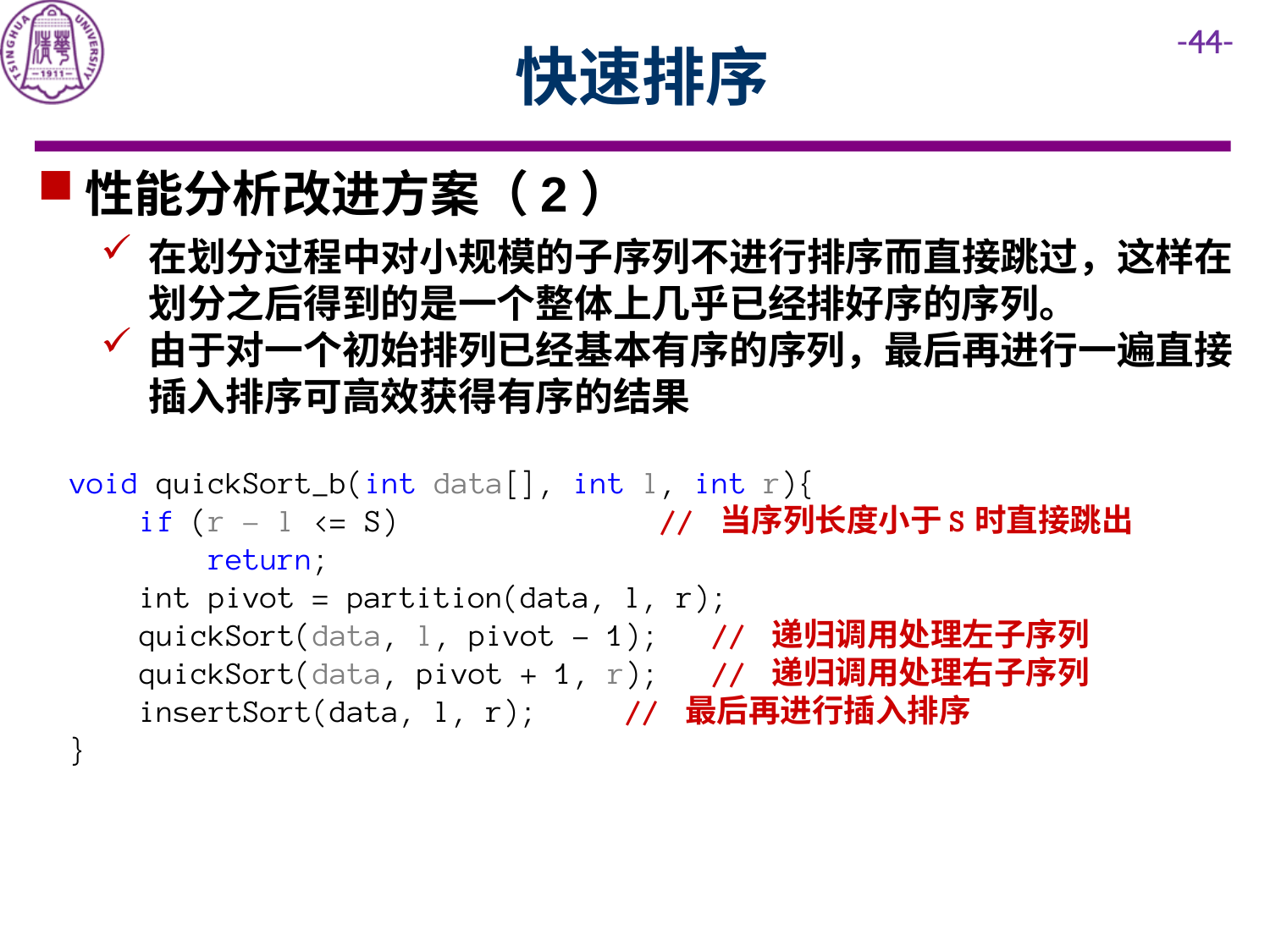

# 快速排序
性能分析改进方案（2）
在划分过程中对小规模的子序列不进行排序而直接跳过，这样在划分之后得到的是一个整体上几乎已经排好序的序列。
由于对一个初始排列已经基本有序的序列，最后再进行一遍直接插入排序可高效获得有序的结果

void quickSort_b(int data[], int l, int r){
    if (r – l <= S)               // 当序列长度小于S时直接跳出
        return;
    int pivot = partition(data, l, r);
    quickSort(data, l, pivot - 1);   // 递归调用处理左子序列
    quickSort(data, pivot + 1, r);   // 递归调用处理右子序列
    insertSort(data, l, r);     // 最后再进行插入排序
}